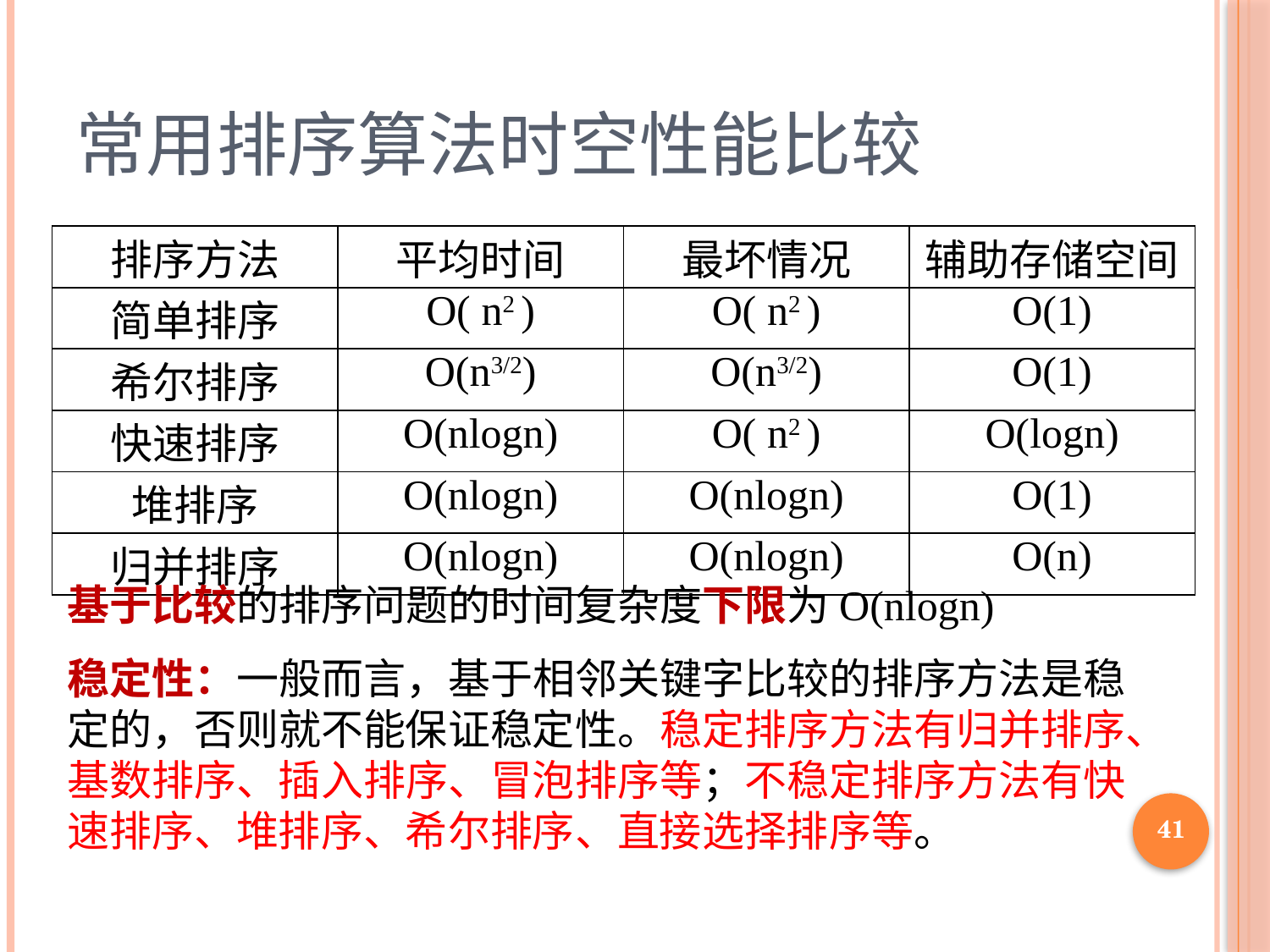

# 常用排序算法时空性能比较
| 排序方法 | 平均时间 | 最坏情况 | 辅助存储空间 |
| --- | --- | --- | --- |
| 简单排序 | O( n2 ) | O( n2 ) | O(1) |
| 希尔排序 | O(n3/2) | O(n3/2) | O(1) |
| 快速排序 | O(nlogn) | O( n2 ) | O(logn) |
| 堆排序 | O(nlogn) | O(nlogn) | O(1) |
| 归并排序 | O(nlogn) | O(nlogn) | O(n) |
基于比较的排序问题的时间复杂度下限为O(nlogn)
稳定性：一般而言，基于相邻关键字比较的排序方法是稳定的，否则就不能保证稳定性。稳定排序方法有归并排序、基数排序、插入排序、冒泡排序等；不稳定排序方法有快速排序、堆排序、希尔排序、直接选择排序等。
41